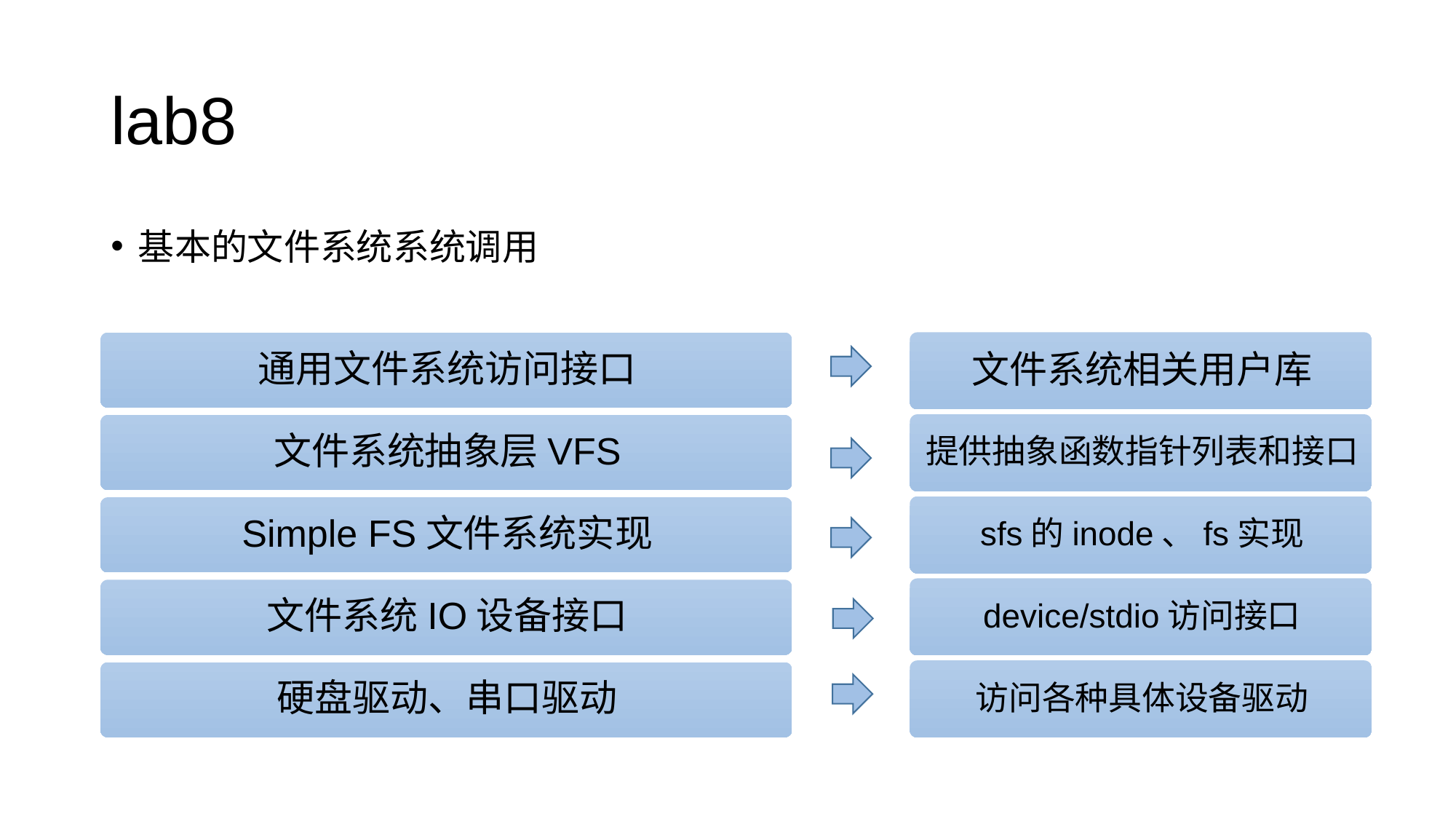

# lab8
基本的文件系统系统调用
通用文件系统访问接口
文件系统抽象层VFS
Simple FS文件系统实现
文件系统IO设备接口
硬盘驱动、串口驱动
文件系统相关用户库
提供抽象函数指针列表和接口
sfs的inode、fs实现
device/stdio访问接口
访问各种具体设备驱动